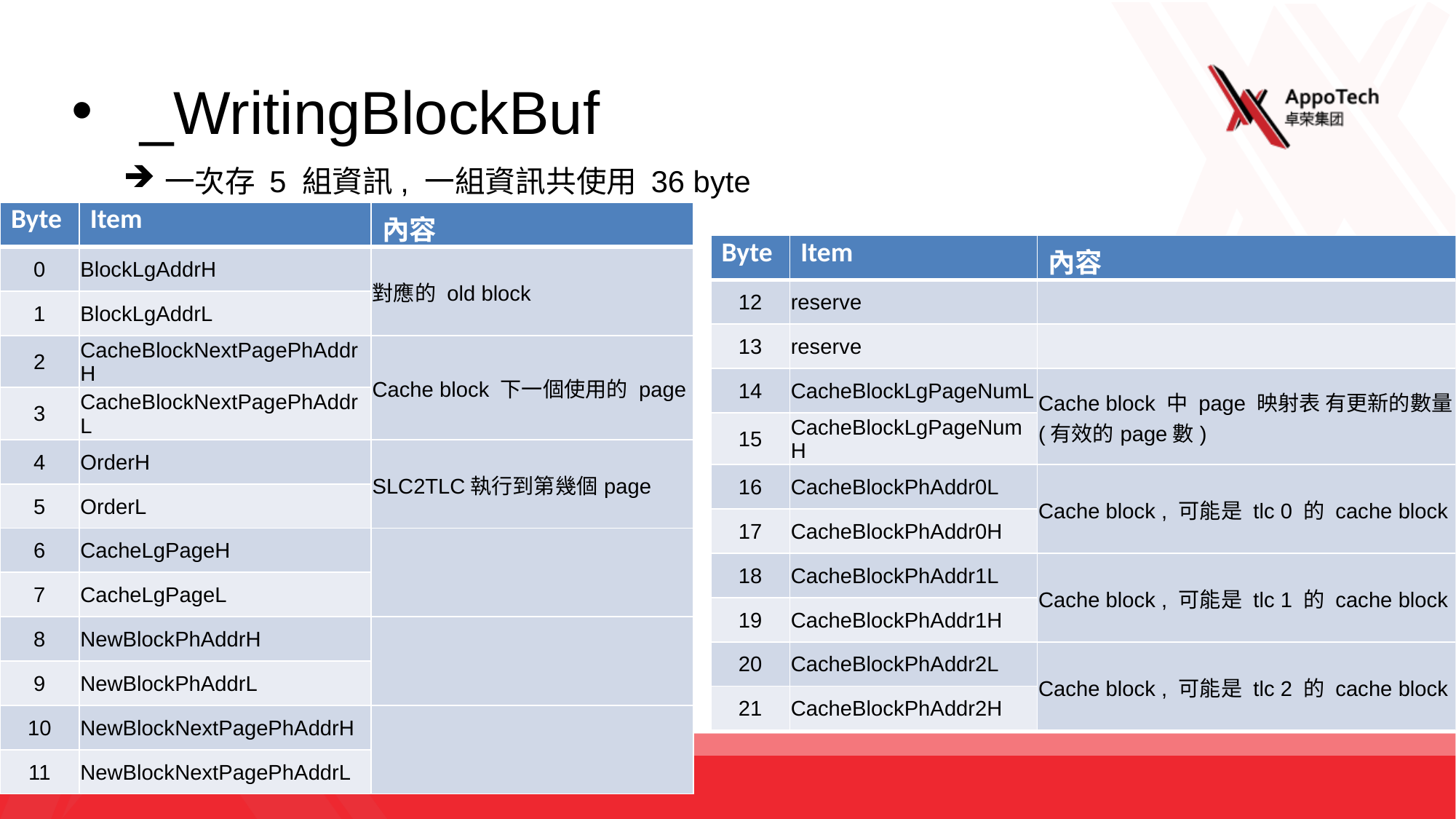

#
_WritingBlockBuf
一次存 5 組資訊, 一組資訊共使用 36 byte
| Byte | Item | 內容 |
| --- | --- | --- |
| 0 | BlockLgAddrH | 對應的 old block |
| 1 | BlockLgAddrL |  |
| 2 | CacheBlockNextPagePhAddrH | Cache block 下一個使用的 page |
| 3 | CacheBlockNextPagePhAddrL |  |
| 4 | OrderH | SLC2TLC執行到第幾個page |
| 5 | OrderL |  |
| 6 | CacheLgPageH |  |
| 7 | CacheLgPageL |  |
| 8 | NewBlockPhAddrH |  |
| 9 | NewBlockPhAddrL |  |
| 10 | NewBlockNextPagePhAddrH |  |
| 11 | NewBlockNextPagePhAddrL |  |
| Byte | Item | 內容 |
| --- | --- | --- |
| 12 | reserve |  |
| 13 | reserve |  |
| 14 | CacheBlockLgPageNumL | Cache block 中 page 映射表 有更新的數量 (有效的page數) |
| 15 | CacheBlockLgPageNumH |  |
| 16 | CacheBlockPhAddr0L | Cache block , 可能是 tlc 0 的 cache block |
| 17 | CacheBlockPhAddr0H |  |
| 18 | CacheBlockPhAddr1L | Cache block , 可能是 tlc 1 的 cache block |
| 19 | CacheBlockPhAddr1H |  |
| 20 | CacheBlockPhAddr2L | Cache block , 可能是 tlc 2 的 cache block |
| 21 | CacheBlockPhAddr2H |  |